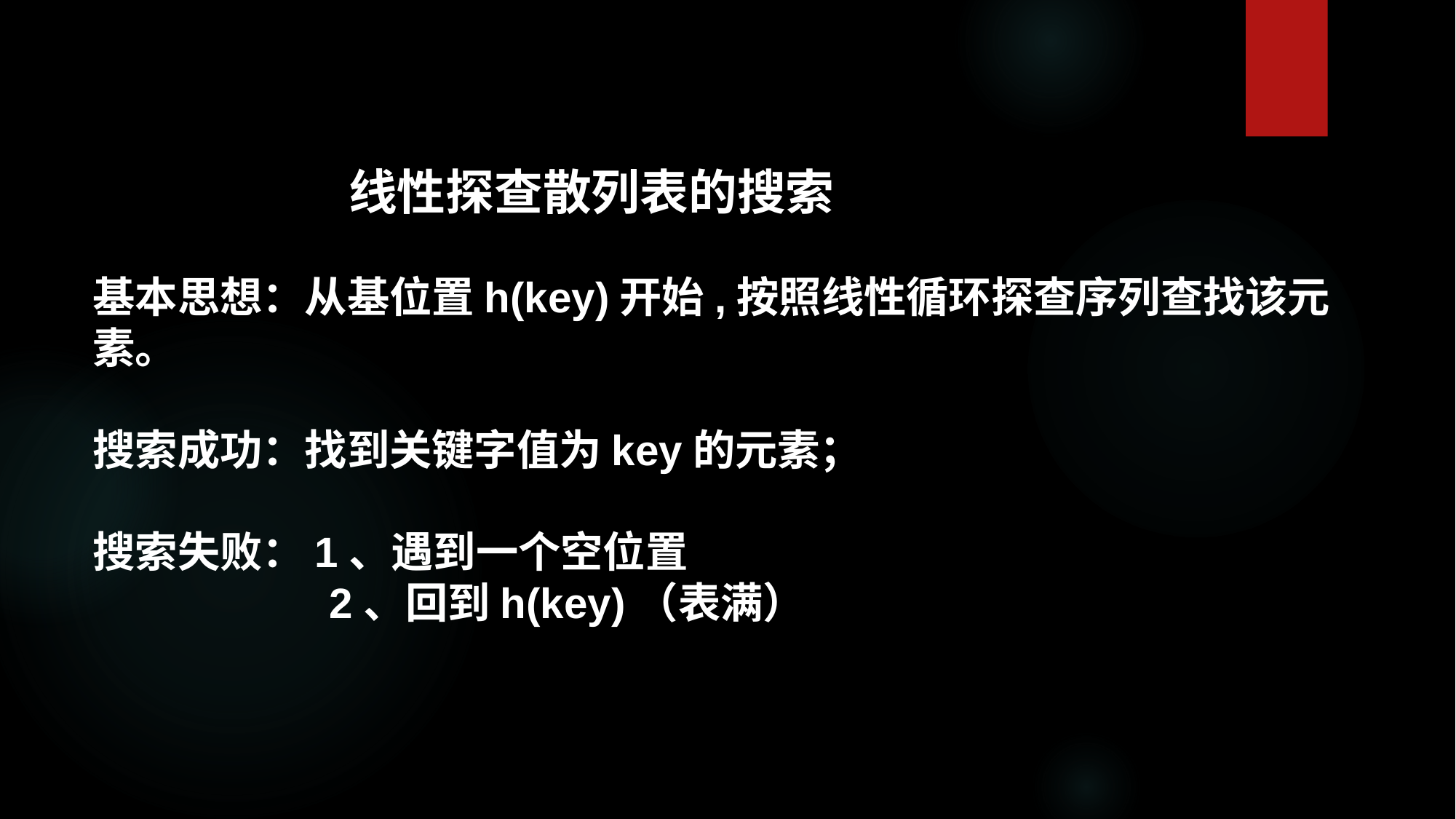

线性探查散列表的搜索

基本思想：从基位置h(key)开始,按照线性循环探查序列查找该元素。

搜索成功：找到关键字值为key的元素；

搜索失败：1、遇到一个空位置
                    2、回到h(key)（表满）